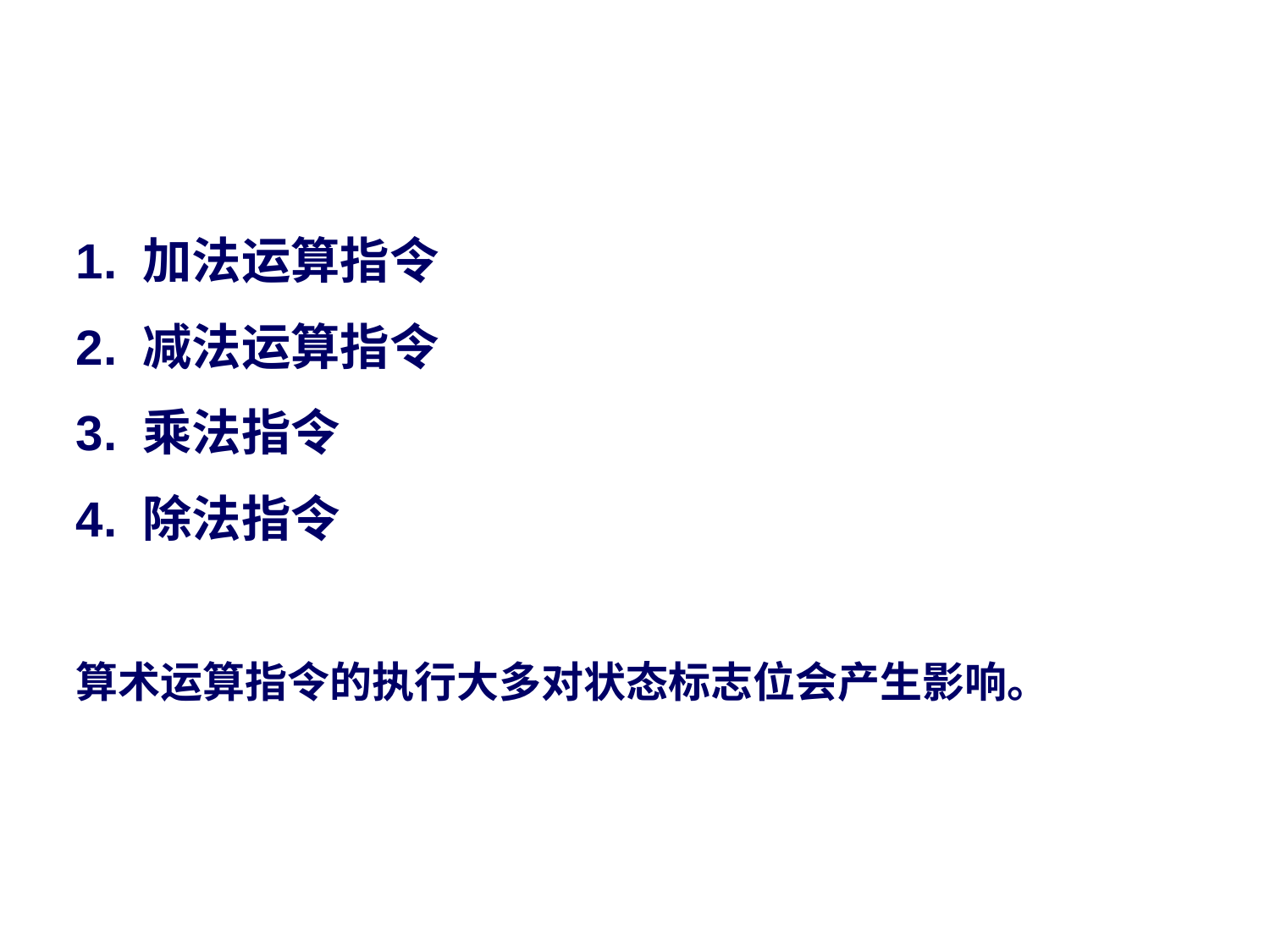

# 二、算术运算类指令
1. 加法运算指令
2. 减法运算指令
3. 乘法指令
4. 除法指令

算术运算指令的执行大多对状态标志位会产生影响。